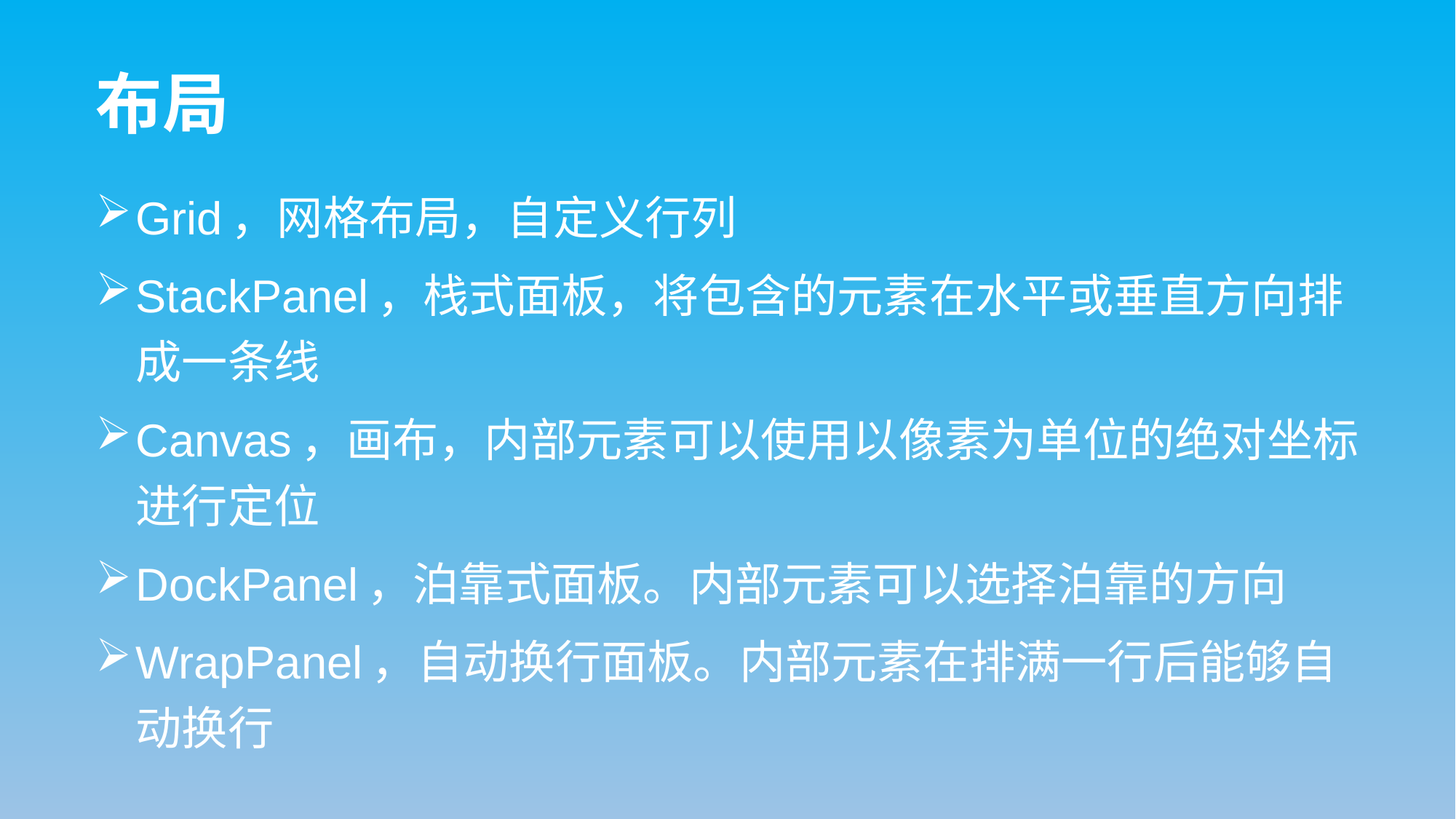

# 布局
Grid，网格布局，自定义行列
StackPanel，栈式面板，将包含的元素在水平或垂直方向排成一条线
Canvas，画布，内部元素可以使用以像素为单位的绝对坐标进行定位
DockPanel，泊靠式面板。内部元素可以选择泊靠的方向
WrapPanel，自动换行面板。内部元素在排满一行后能够自动换行